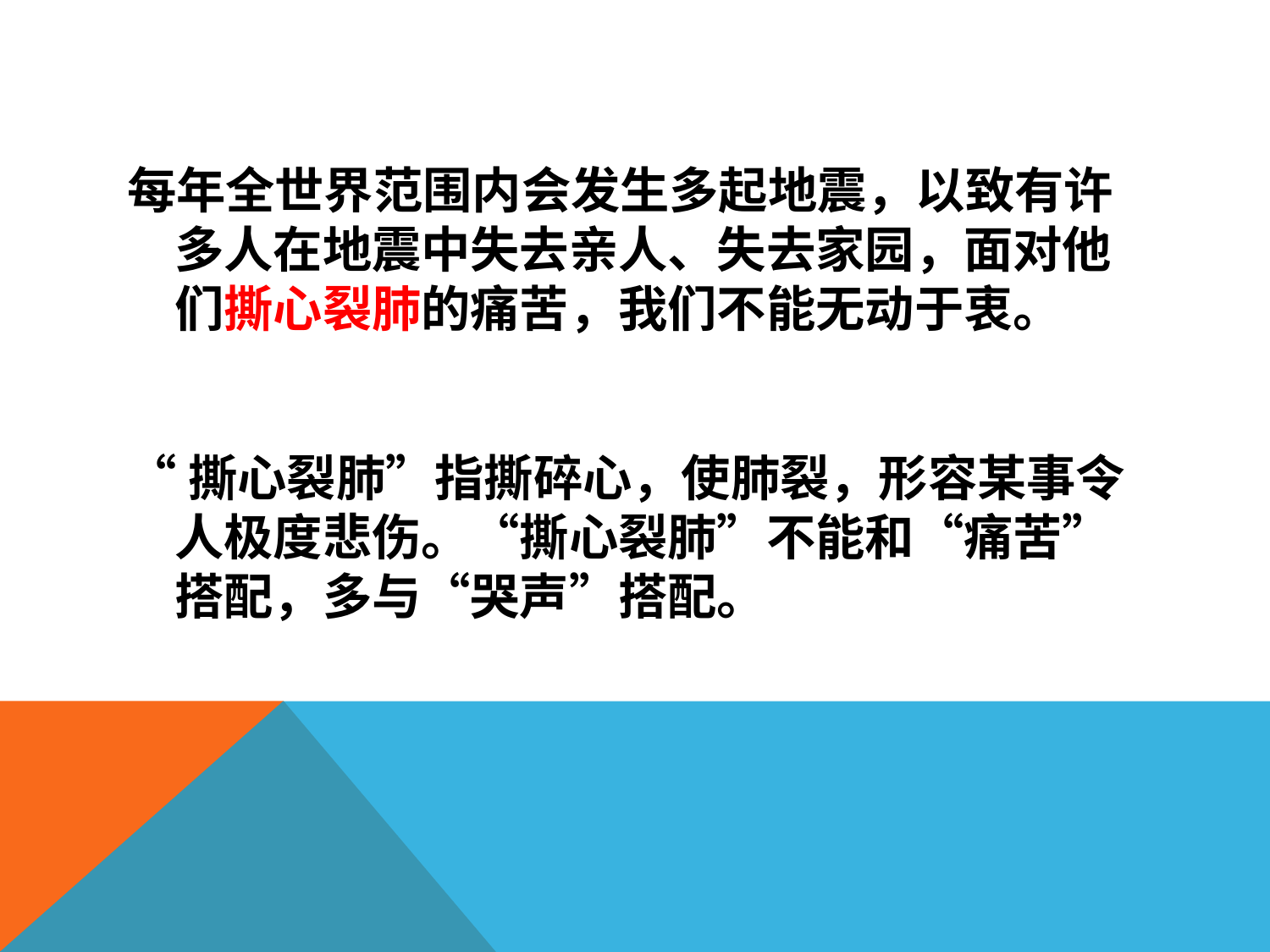

#
每年全世界范围内会发生多起地震，以致有许多人在地震中失去亲人、失去家园，面对他们撕心裂肺的痛苦，我们不能无动于衷。

“撕心裂肺”指撕碎心，使肺裂，形容某事令人极度悲伤。“撕心裂肺”不能和“痛苦”搭配，多与“哭声”搭配。